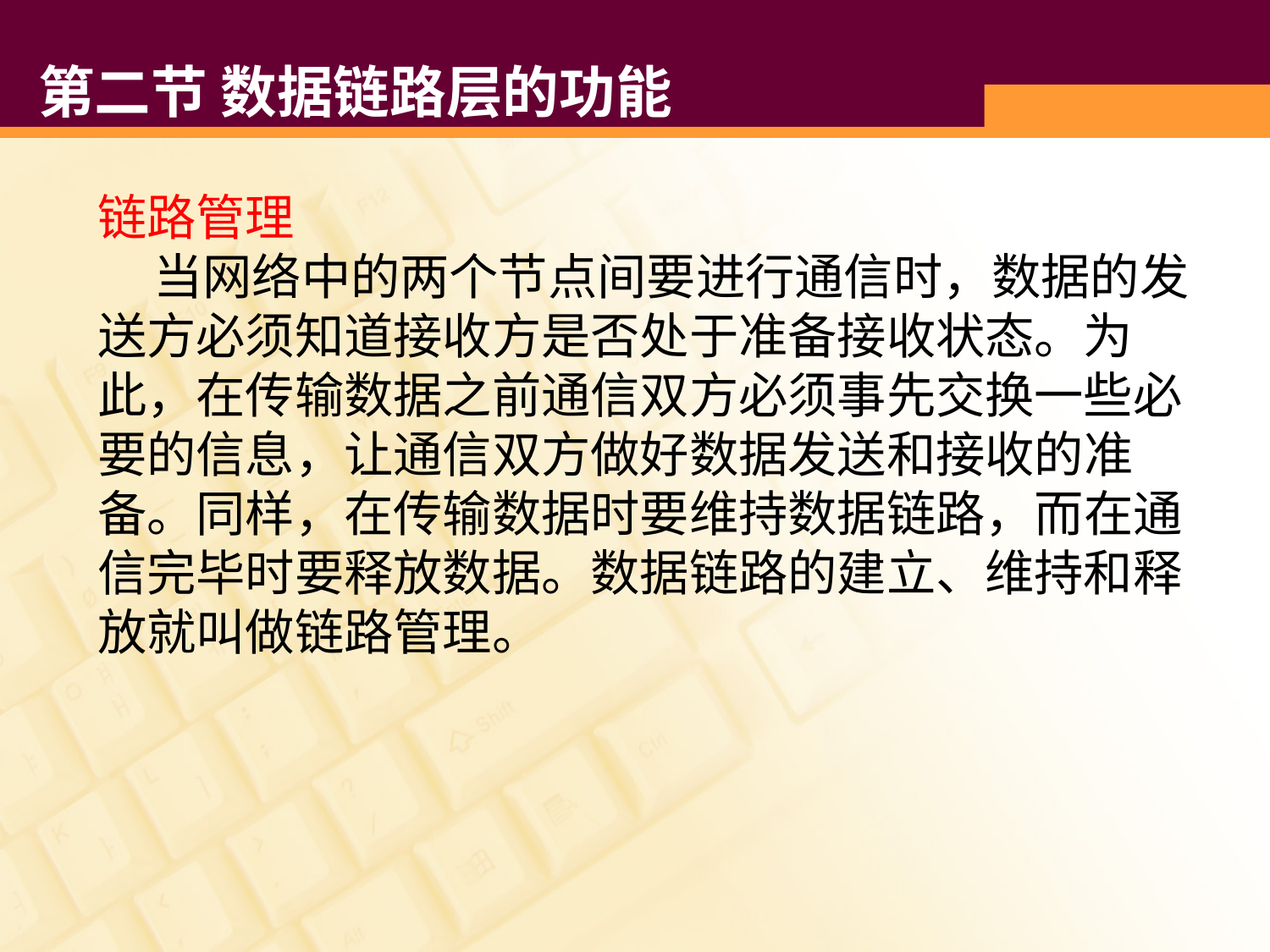

# 第二节 数据链路层的功能
链路管理
    当网络中的两个节点间要进行通信时，数据的发送方必须知道接收方是否处于准备接收状态。为此，在传输数据之前通信双方必须事先交换一些必要的信息，让通信双方做好数据发送和接收的准备。同样，在传输数据时要维持数据链路，而在通信完毕时要释放数据。数据链路的建立、维持和释放就叫做链路管理。